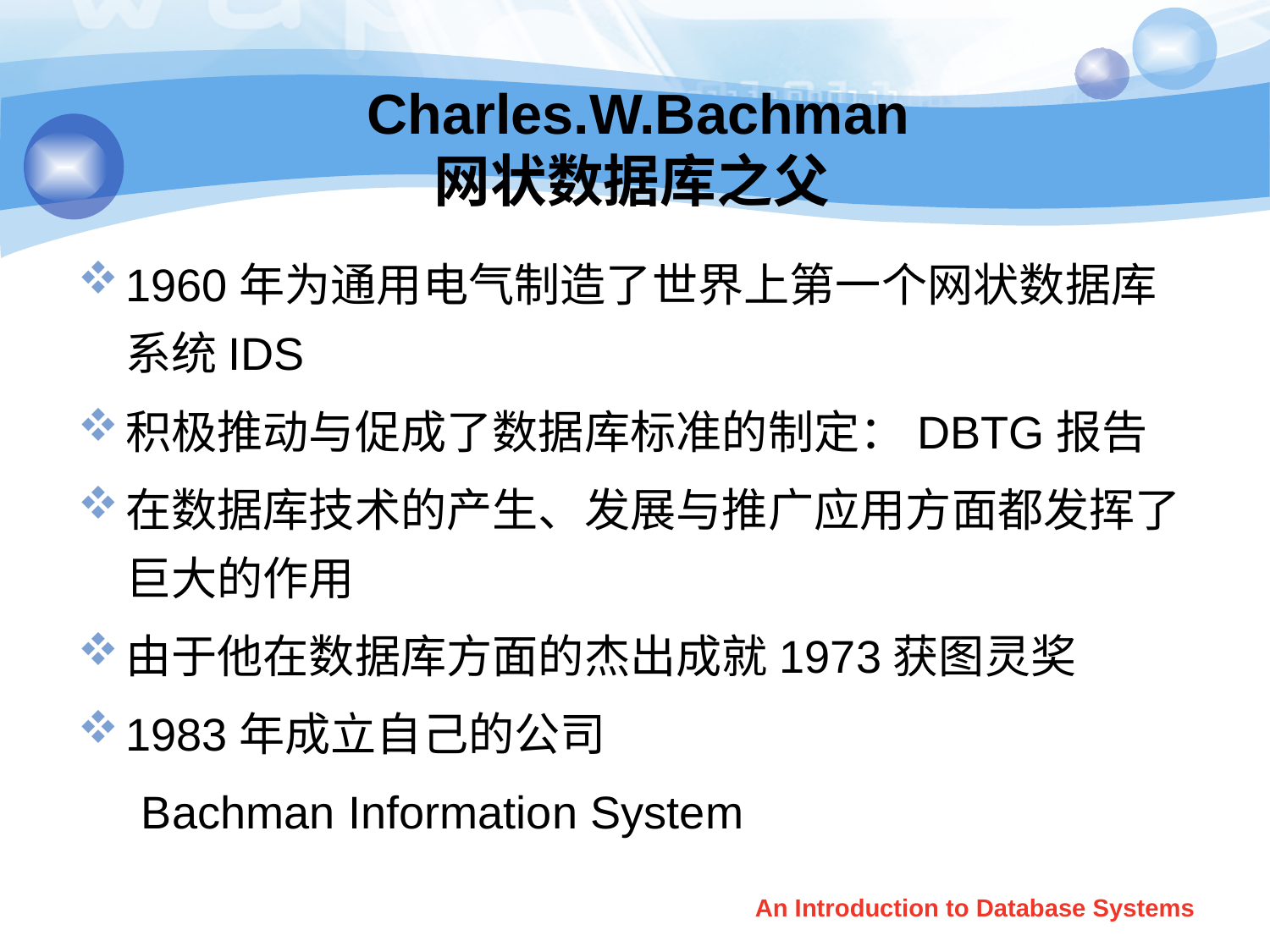

# Charles.W.Bachman 网状数据库之父
1960年为通用电气制造了世界上第一个网状数据库系统IDS
积极推动与促成了数据库标准的制定：DBTG报告
在数据库技术的产生、发展与推广应用方面都发挥了巨大的作用
由于他在数据库方面的杰出成就1973获图灵奖
1983年成立自己的公司
     Bachman Information System
An Introduction to Database Systems